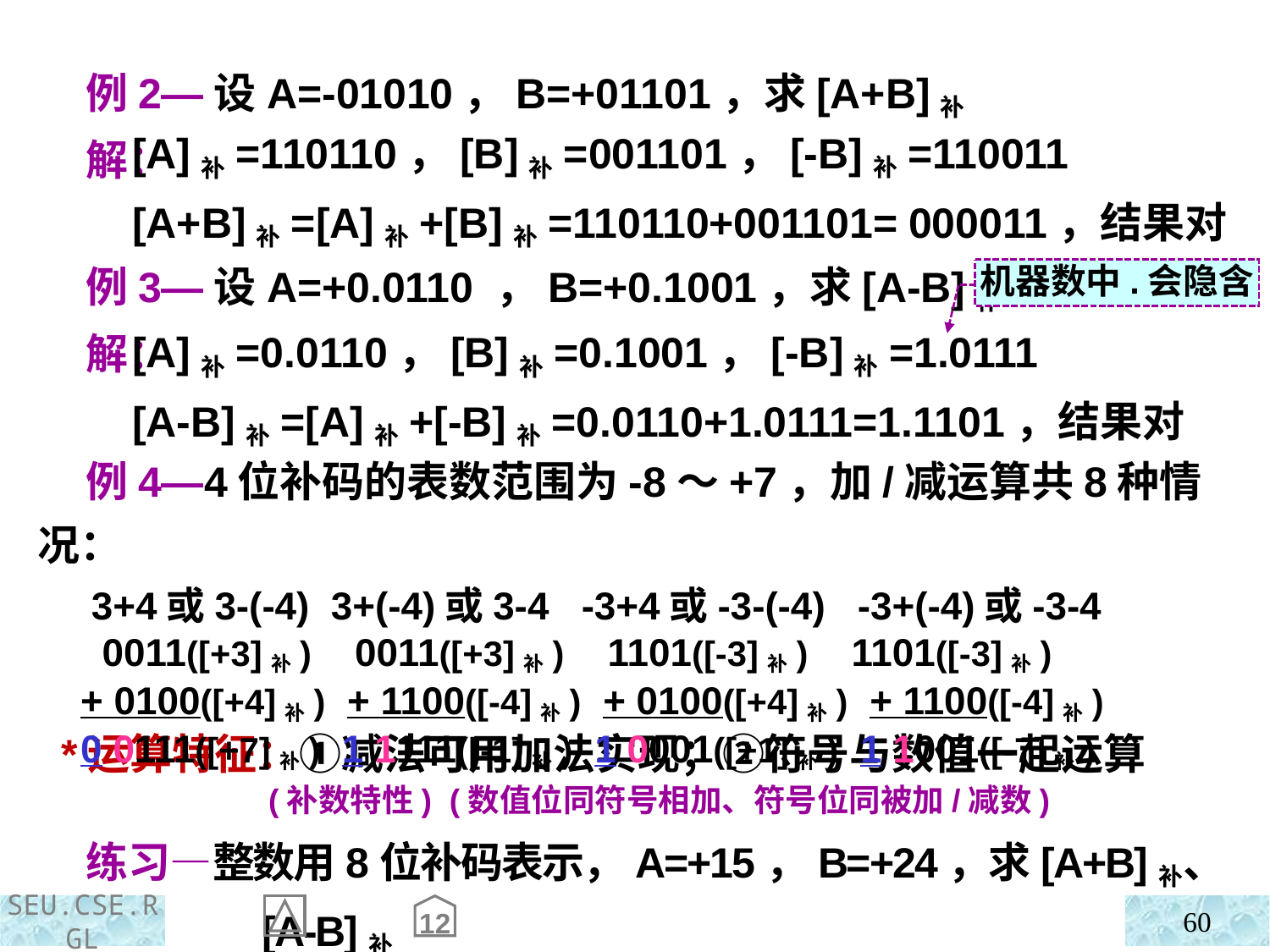

例2—设A=-01010，B=+01101，求[A+B]补
    解：
        [A]补=110110，[B]补=001101，[-B]补=110011
        [A+B]补=[A]补+[B]补=110110+001101= 000011，结果对
    例3—设A=+0.0110 ，B=+0.1001，求[A-B]补
    解：
机器数中.会隐含
        [A]补=0.0110，[B]补=0.1001，[-B]补=1.0111
        [A-B]补=[A]补+[-B]补=0.0110+1.0111=1.1101，结果对
    例4—4位补码的表数范围为-8～+7，加/减运算共8种情况：
     3+4或3-(-4)  3+(-4)或3-4   -3+4或-3-(-4)   -3+(-4)或-3-4
      0011([+3]补)    0011([+3]补)    1101([-3]补)    1101([-3]补)
    + 0100([+4]补)  + 1100([-4]补)  + 0100([+4]补)  + 1100([-4]补)
    0 0111([+7]补)  1 1111([-1]补)  1 0001([+1]补)  1 1001([-7]补)
  *运算特征：①减法可用加法实现；②符号与数值一起运算
                          (补数特性)  (数值位同符号相加、符号位同被加/减数)
    练习—整数用8位补码表示，A=+15，B=+24，求[A+B]补、[A-B]补
12
60